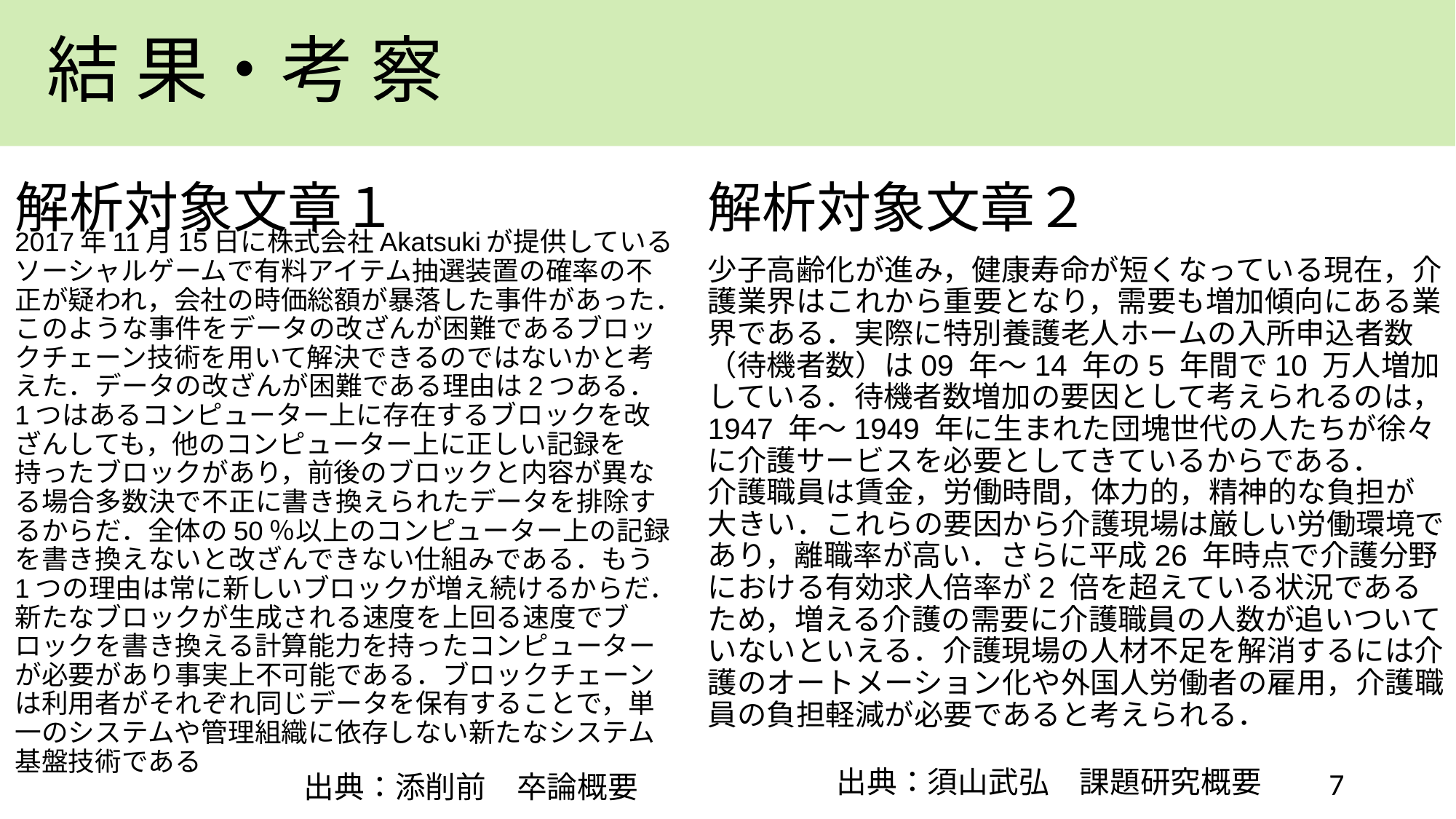

# 結 果・考 察
解析対象文章１
解析対象文章２
2017年11月15日に株式会社Akatsukiが提供しているソーシャルゲームで有料アイテム抽選装置の確率の不正が疑われ，会社の時価総額が暴落した事件があった．このような事件をデータの改ざんが困難であるブロックチェーン技術を用いて解決できるのではないかと考えた．データの改ざんが困難である理由は2つある．1つはあるコンピューター上に存在するブロックを改ざんしても，他のコンピューター上に正しい記録を持ったブロックがあり，前後のブロックと内容が異なる場合多数決で不正に書き換えられたデータを排除するからだ．全体の50％以上のコンピューター上の記録を書き換えないと改ざんできない仕組みである．もう1つの理由は常に新しいブロックが増え続けるからだ．新たなブロックが生成される速度を上回る速度でブロックを書き換える計算能力を持ったコンピューターが必要があり事実上不可能である．ブロックチェーンは利用者がそれぞれ同じデータを保有することで，単一のシステムや管理組織に依存しない新たなシステム基盤技術である
少子高齢化が進み，健康寿命が短くなっている現在，介護業界はこれから重要となり，需要も増加傾向にある業界である．実際に特別養護老人ホームの入所申込者数（待機者数）は09 年～14 年の5 年間で10 万人増加している．待機者数増加の要因として考えられるのは，1947 年～1949 年に生まれた団塊世代の人たちが徐々に介護サービスを必要としてきているからである．
介護職員は賃金，労働時間，体力的，精神的な負担が大きい．これらの要因から介護現場は厳しい労働環境であり，離職率が高い．さらに平成26 年時点で介護分野における有効求人倍率が2 倍を超えている状況であるため，増える介護の需要に介護職員の人数が追いついていないといえる．介護現場の人材不足を解消するには介護のオートメーション化や外国人労働者の雇用，介護職員の負担軽減が必要であると考えられる．

出典：須山武弘　課題研究概要
出典：添削前　卒論概要
7